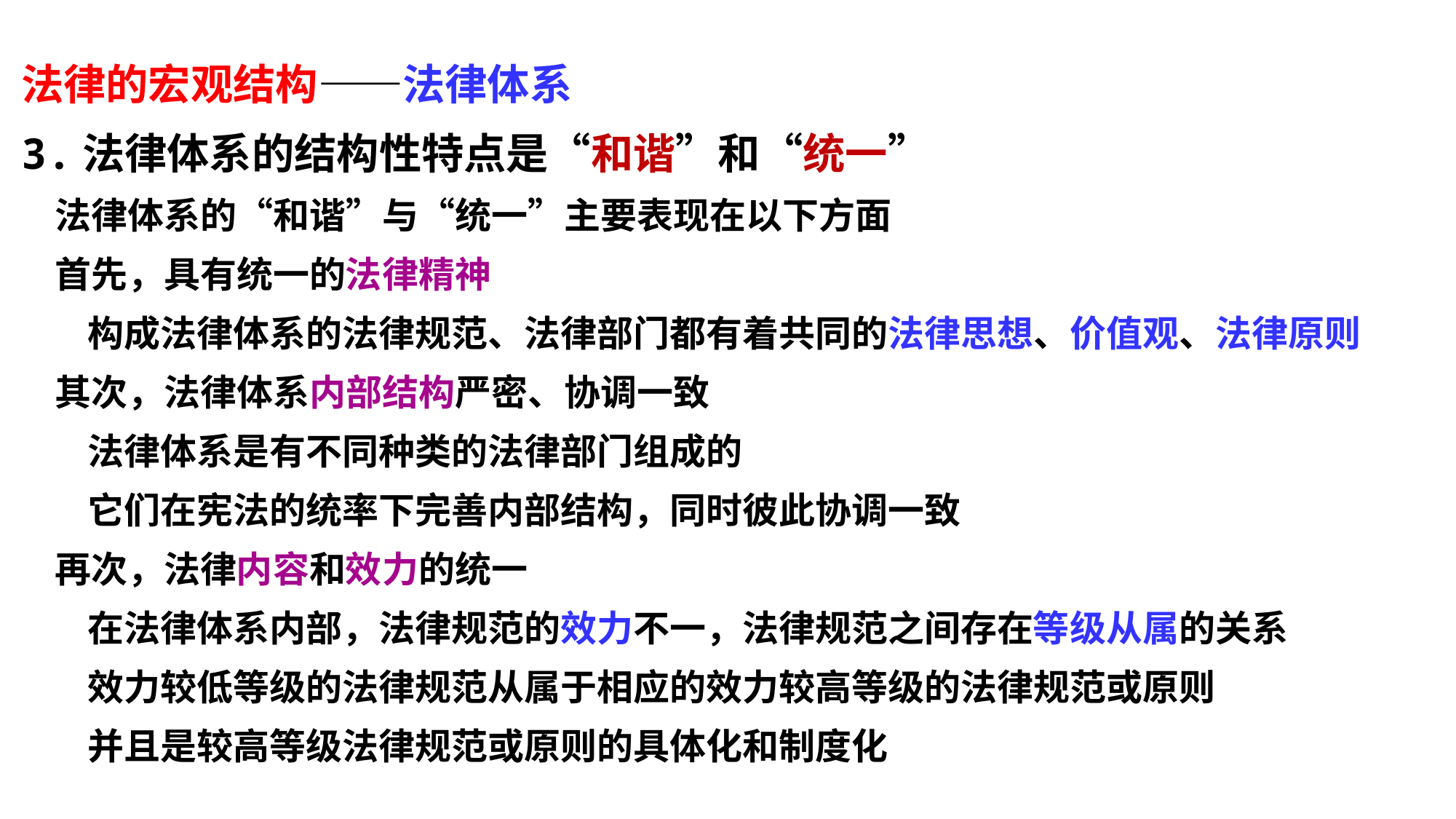

法律的宏观结构——法律体系
3.法律体系的结构性特点是“和谐”和“统一”
   法律体系的“和谐”与“统一”主要表现在以下方面
   首先，具有统一的法律精神
       构成法律体系的法律规范、法律部门都有着共同的法律思想、价值观、法律原则
   其次，法律体系内部结构严密、协调一致
       法律体系是有不同种类的法律部门组成的
       它们在宪法的统率下完善内部结构，同时彼此协调一致
   再次，法律内容和效力的统一
       在法律体系内部，法律规范的效力不一，法律规范之间存在等级从属的关系
       效力较低等级的法律规范从属于相应的效力较高等级的法律规范或原则
       并且是较高等级法律规范或原则的具体化和制度化